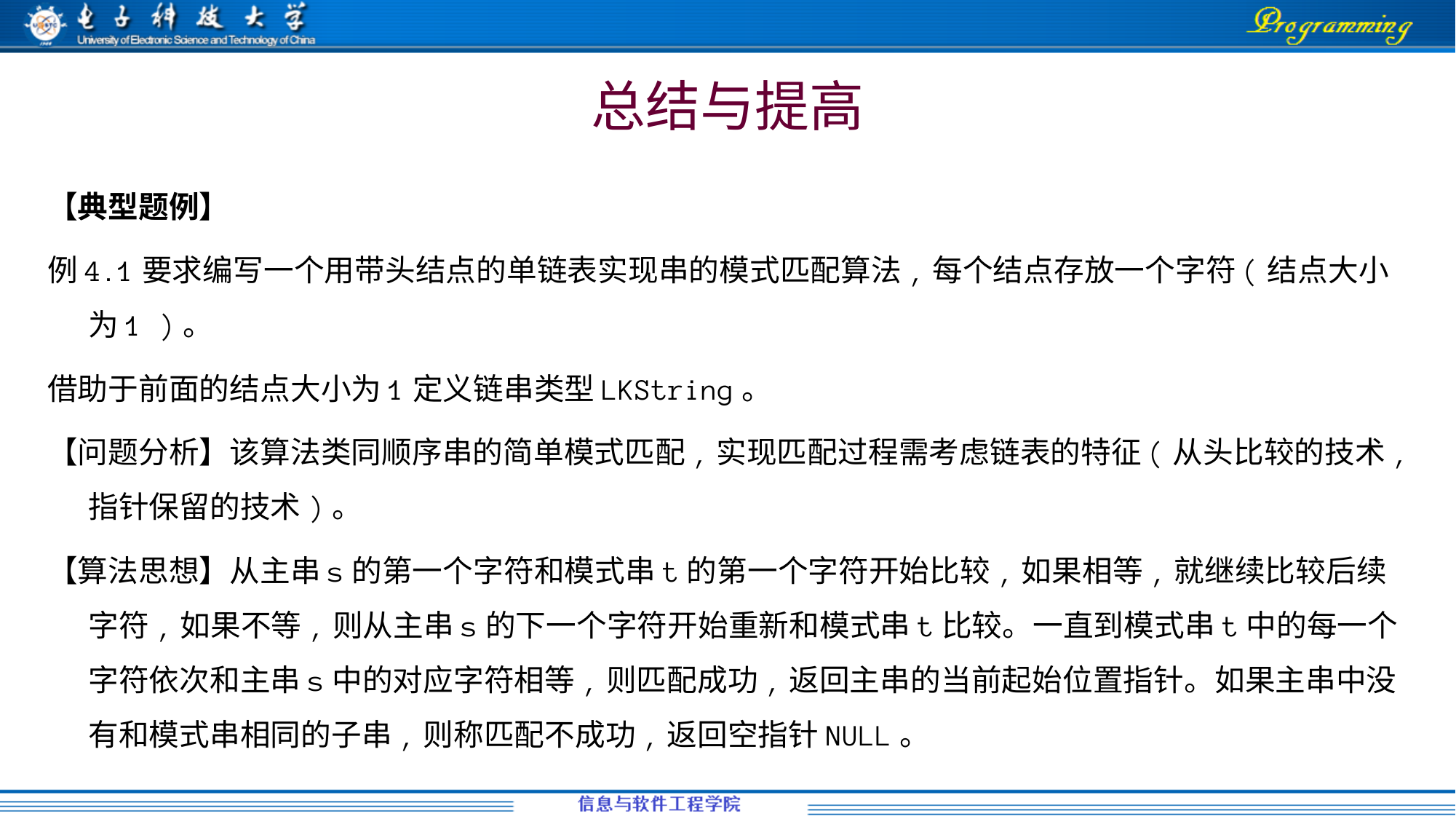

# 总结与提高
【典型题例】
例4.1要求编写一个用带头结点的单链表实现串的模式匹配算法,每个结点存放一个字符(结点大小为1 )。
借助于前面的结点大小为1定义链串类型LKString。
【问题分析】该算法类同顺序串的简单模式匹配,实现匹配过程需考虑链表的特征(从头比较的技术,指针保留的技术)。
【算法思想】从主串s的第一个字符和模式串t的第一个字符开始比较,如果相等,就继续比较后续字符,如果不等,则从主串s的下一个字符开始重新和模式串t比较。一直到模式串t中的每一个字符依次和主串s中的对应字符相等,则匹配成功,返回主串的当前起始位置指针。如果主串中没有和模式串相同的子串,则称匹配不成功,返回空指针NULL。